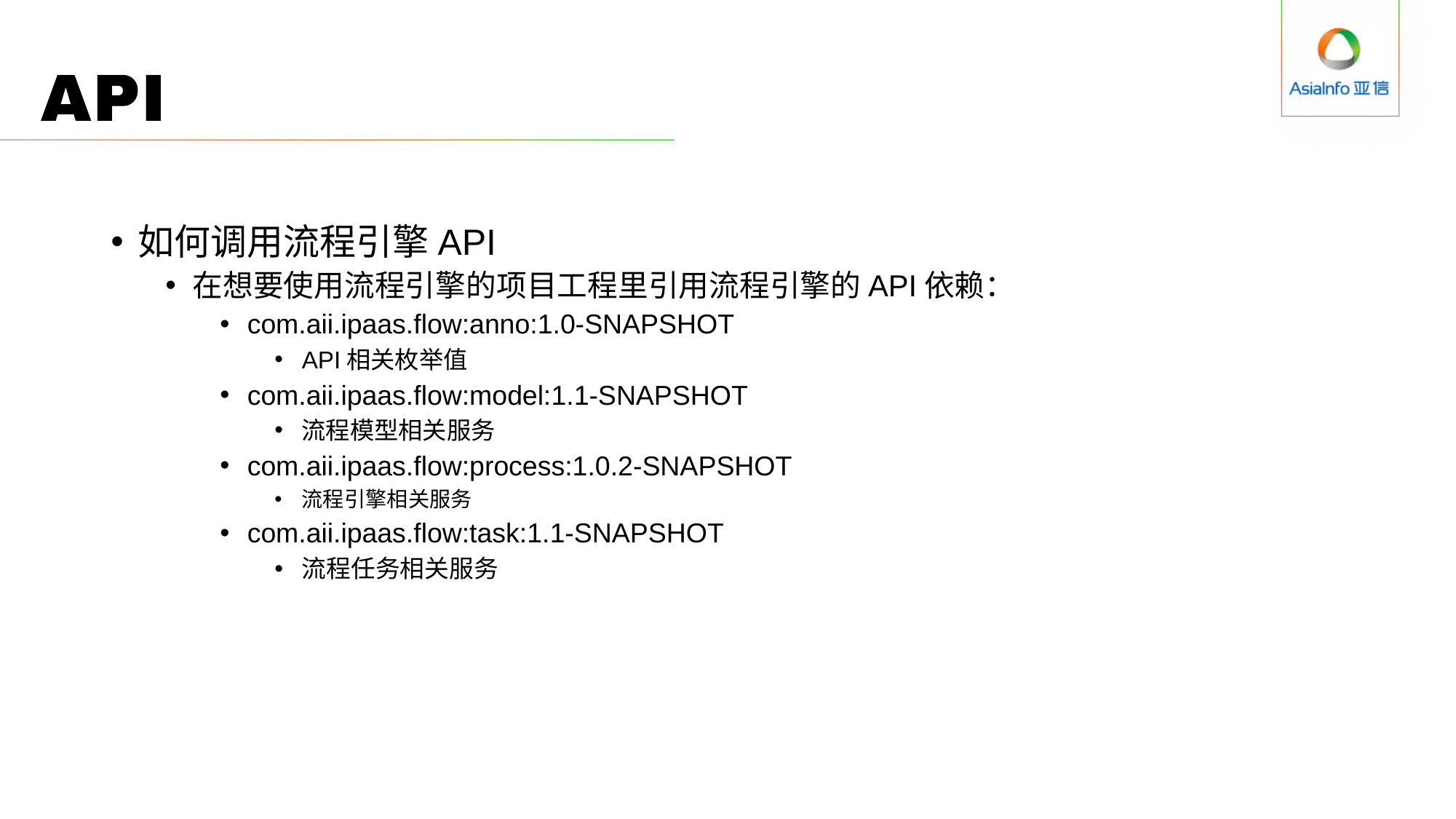

# API
如何调用流程引擎API
在想要使用流程引擎的项目工程里引用流程引擎的API依赖：
com.aii.ipaas.flow:anno:1.0-SNAPSHOT
API相关枚举值
com.aii.ipaas.flow:model:1.1-SNAPSHOT
流程模型相关服务
com.aii.ipaas.flow:process:1.0.2-SNAPSHOT
流程引擎相关服务
com.aii.ipaas.flow:task:1.1-SNAPSHOT
流程任务相关服务